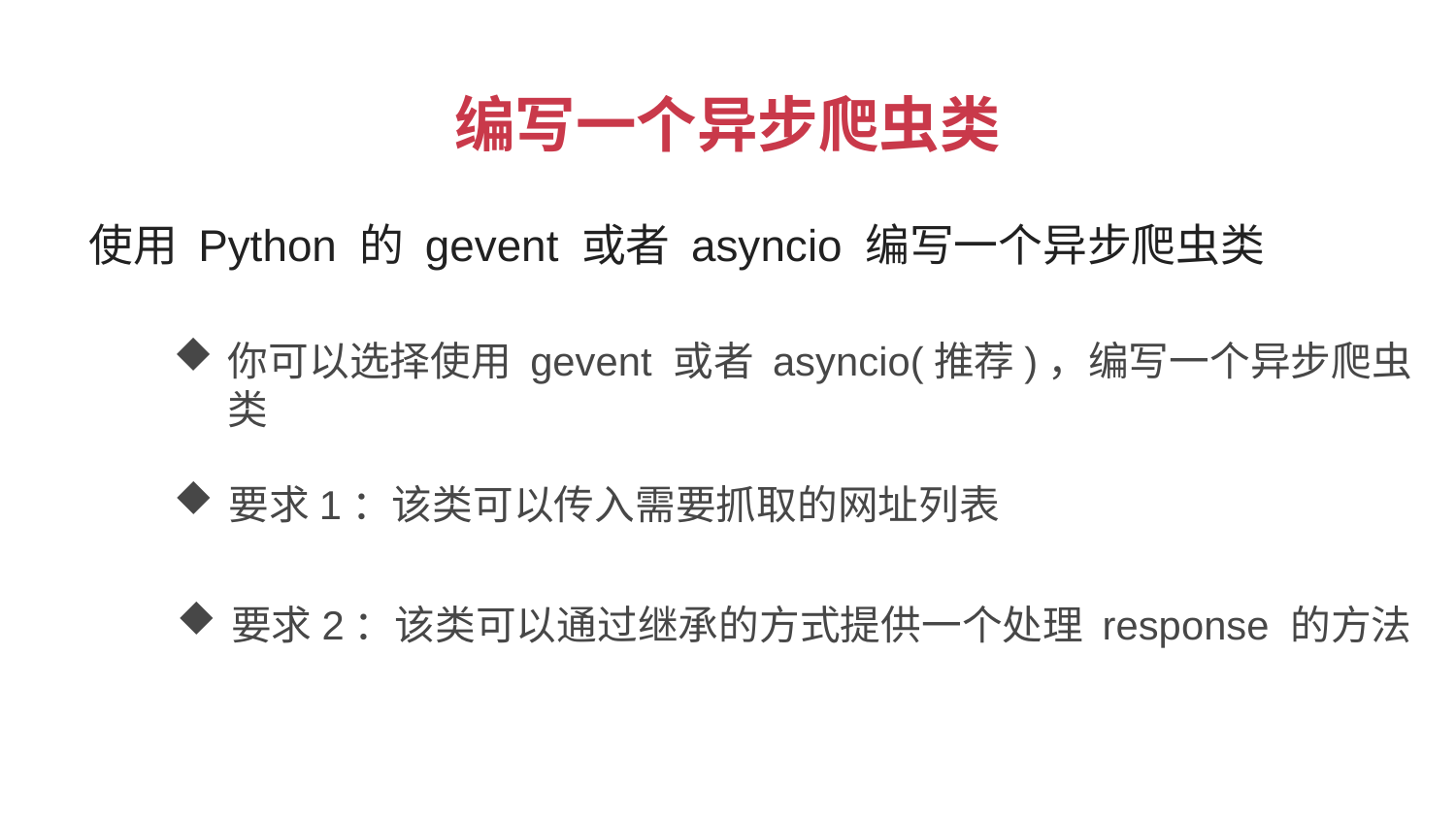

编写一个异步爬虫类
使用 Python 的 gevent 或者 asyncio 编写一个异步爬虫类
你可以选择使用 gevent 或者 asyncio(推荐)，编写一个异步爬虫类
要求1：该类可以传入需要抓取的网址列表
要求2：该类可以通过继承的方式提供一个处理 response 的方法